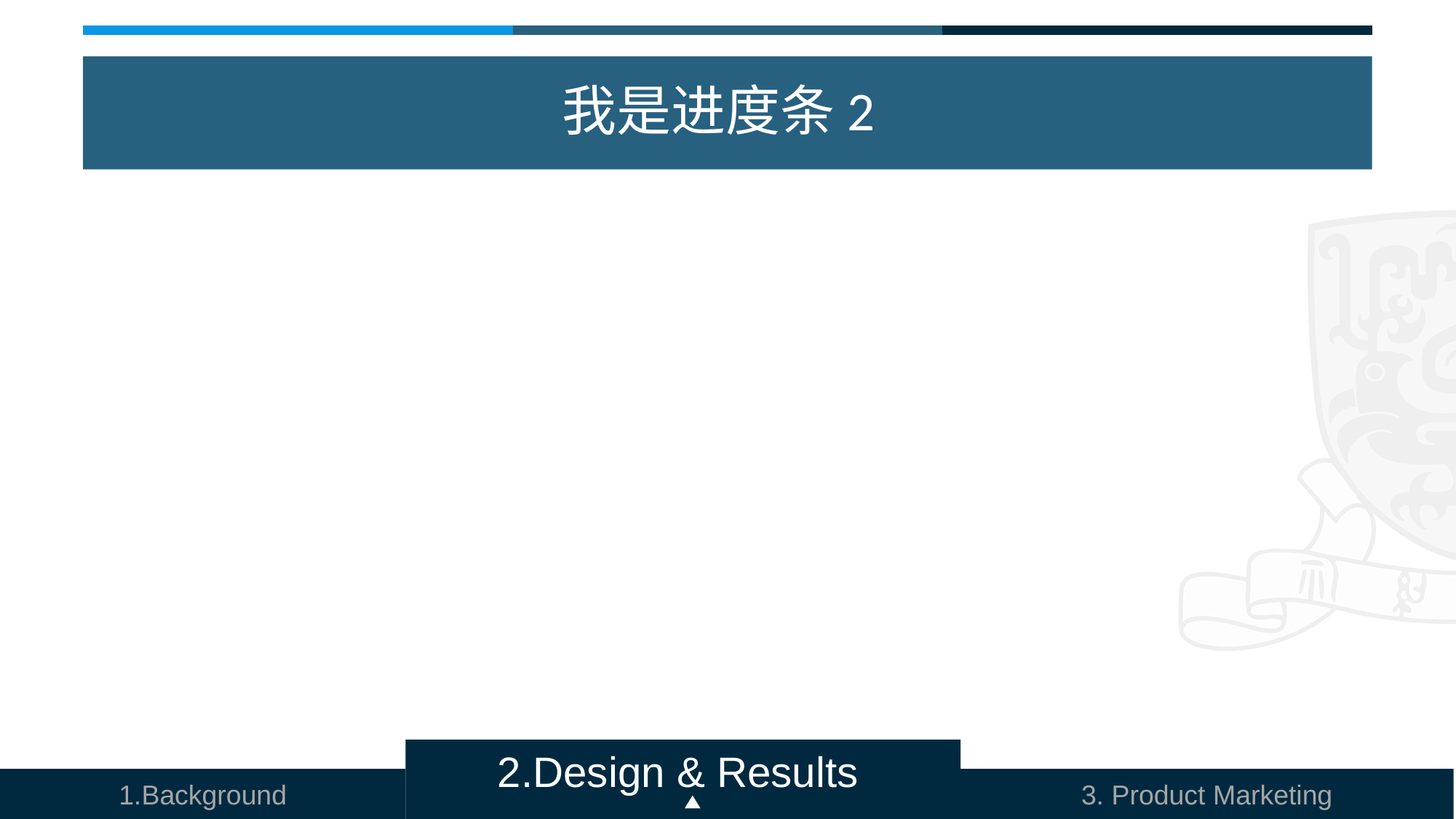

3
# 我是进度条2

2.Design & Results

1.Background
3. Product Marketing